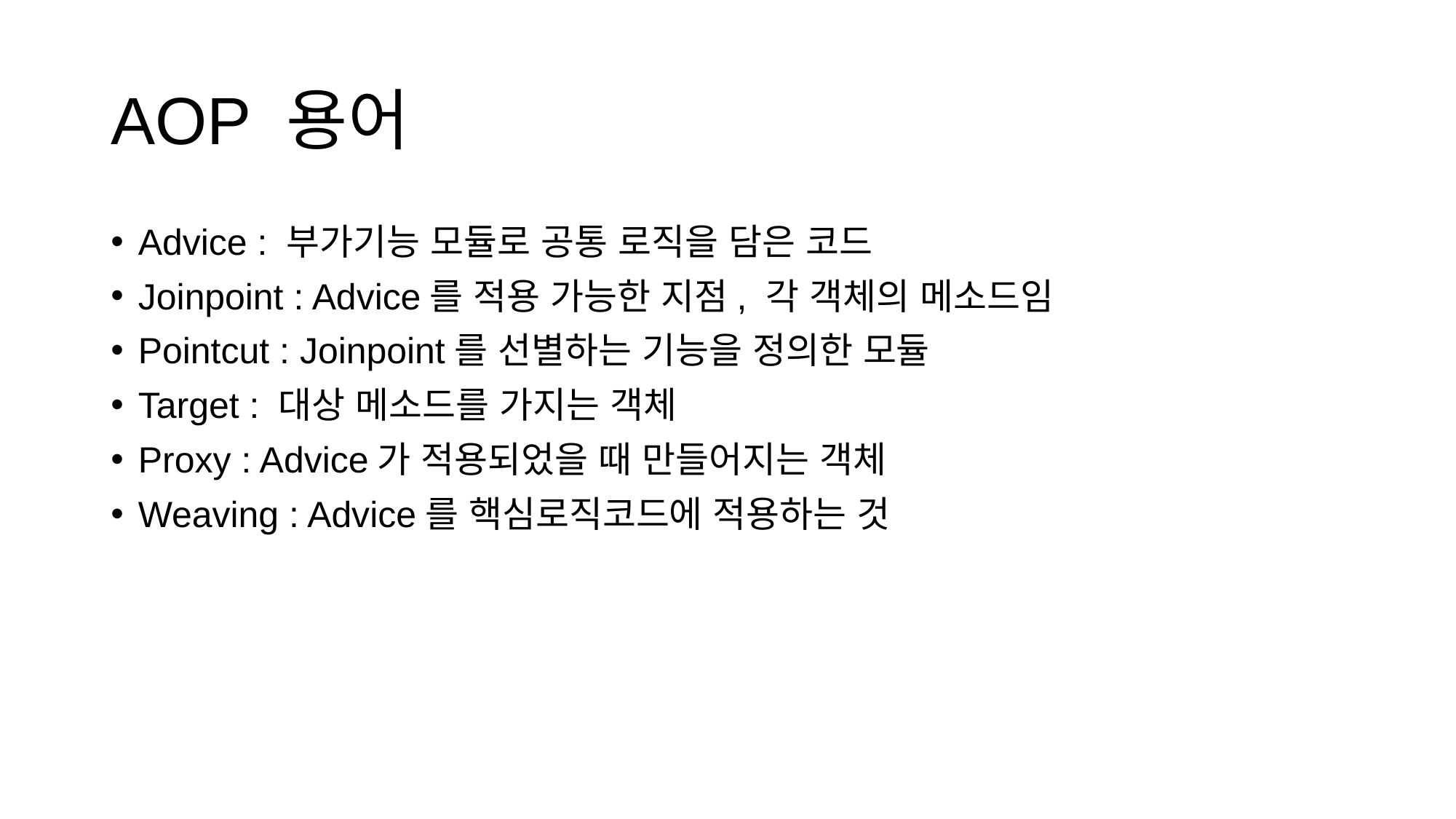

# AOP 용어
Advice : 부가기능 모듈로 공통 로직을 담은 코드
Joinpoint : Advice를 적용 가능한 지점, 각 객체의 메소드임
Pointcut : Joinpoint를 선별하는 기능을 정의한 모듈
Target : 대상 메소드를 가지는 객체
Proxy : Advice가 적용되었을 때 만들어지는 객체
Weaving : Advice를 핵심로직코드에 적용하는 것